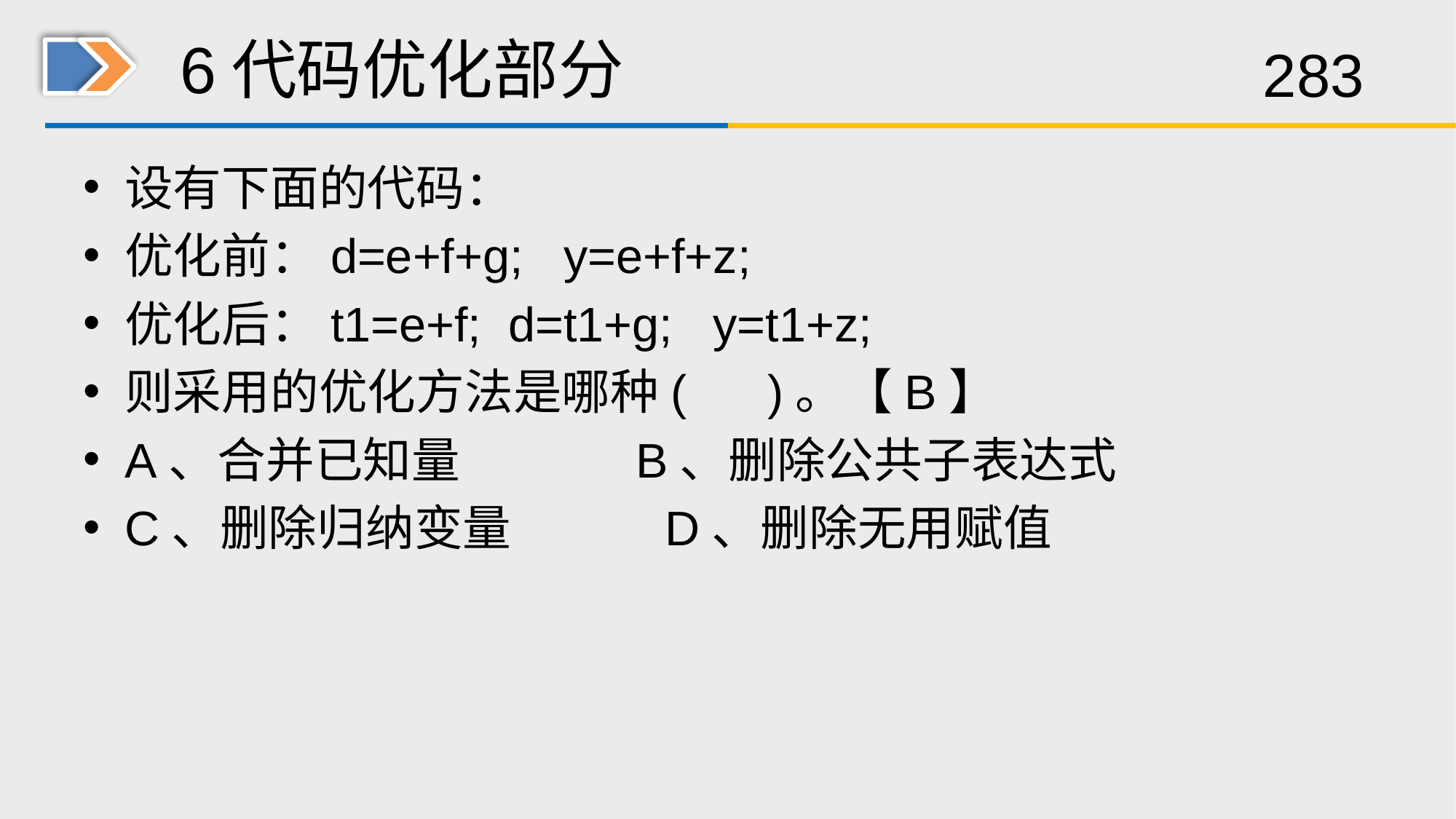

# 6代码优化部分
283
设有下面的代码：
优化前：d=e+f+g;   y=e+f+z;
优化后：t1=e+f;  d=t1+g;   y=t1+z;
则采用的优化方法是哪种(      )。【B】
A、合并已知量               B、删除公共子表达式
C、删除归纳变量             D、删除无用赋值